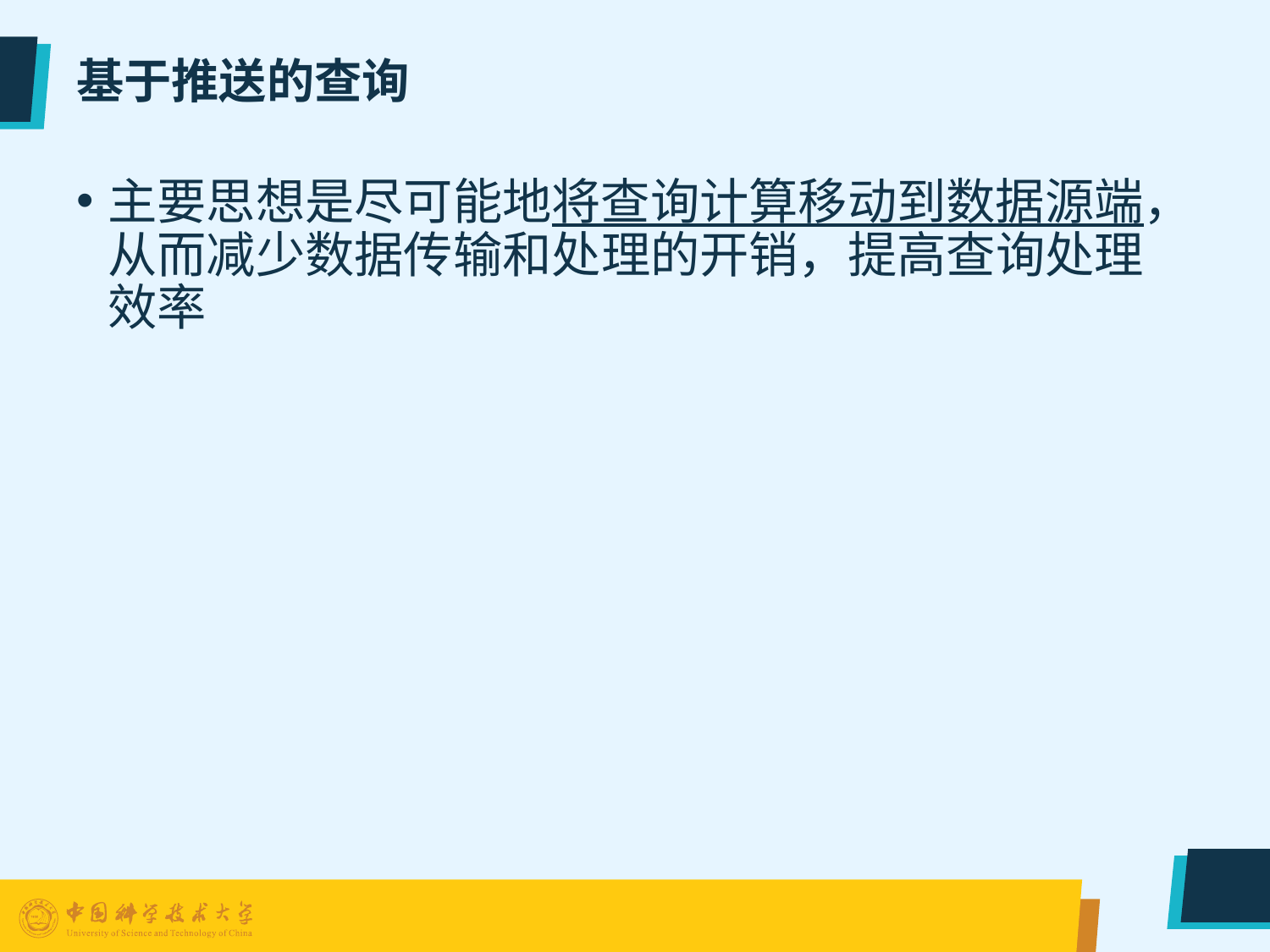

# 基于推送的查询
主要思想是尽可能地将查询计算移动到数据源端，从而减少数据传输和处理的开销，提高查询处理效率